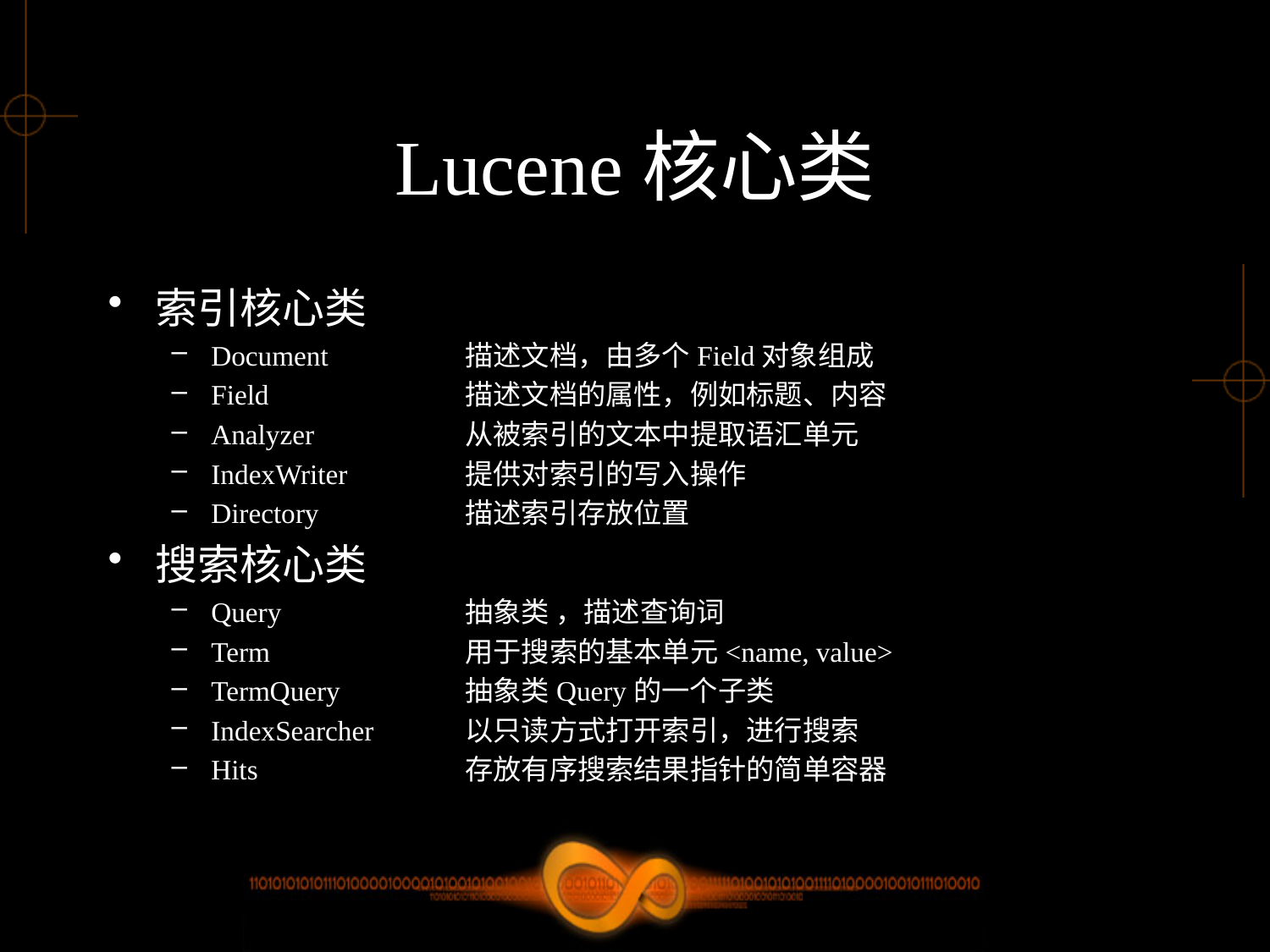

# Lucene核心类
索引核心类
Document        	描述文档，由多个Field对象组成
Field                  	描述文档的属性，例如标题、内容
Analyzer           	从被索引的文本中提取语汇单元
IndexWriter     	提供对索引的写入操作
Directory          	描述索引存放位置
搜索核心类
Query                  	抽象类 ，描述查询词
Term                   	用于搜索的基本单元<name, value>
TermQuery        	抽象类Query的一个子类
IndexSearcher  	以只读方式打开索引，进行搜索
Hits                    	存放有序搜索结果指针的简单容器